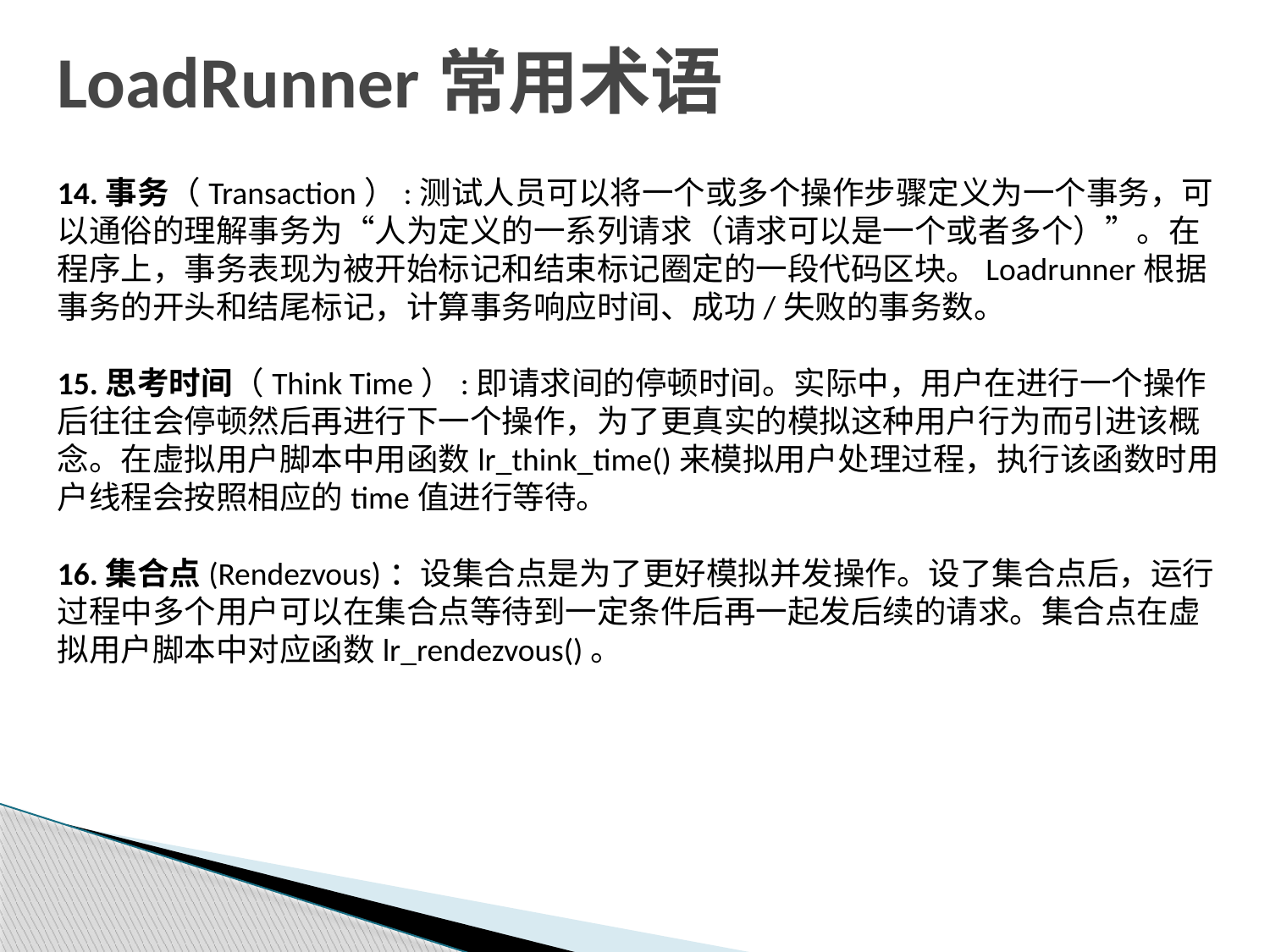

# LoadRunner常用术语
14.事务（Transaction）:测试人员可以将一个或多个操作步骤定义为一个事务，可以通俗的理解事务为“人为定义的一系列请求（请求可以是一个或者多个）”。在程序上，事务表现为被开始标记和结束标记圈定的一段代码区块。Loadrunner根据事务的开头和结尾标记，计算事务响应时间、成功/失败的事务数。
15.思考时间（Think Time）:即请求间的停顿时间。实际中，用户在进行一个操作后往往会停顿然后再进行下一个操作，为了更真实的模拟这种用户行为而引进该概念。在虚拟用户脚本中用函数lr_think_time()来模拟用户处理过程，执行该函数时用户线程会按照相应的time值进行等待。
16.集合点(Rendezvous)：设集合点是为了更好模拟并发操作。设了集合点后，运行过程中多个用户可以在集合点等待到一定条件后再一起发后续的请求。集合点在虚拟用户脚本中对应函数lr_rendezvous()。